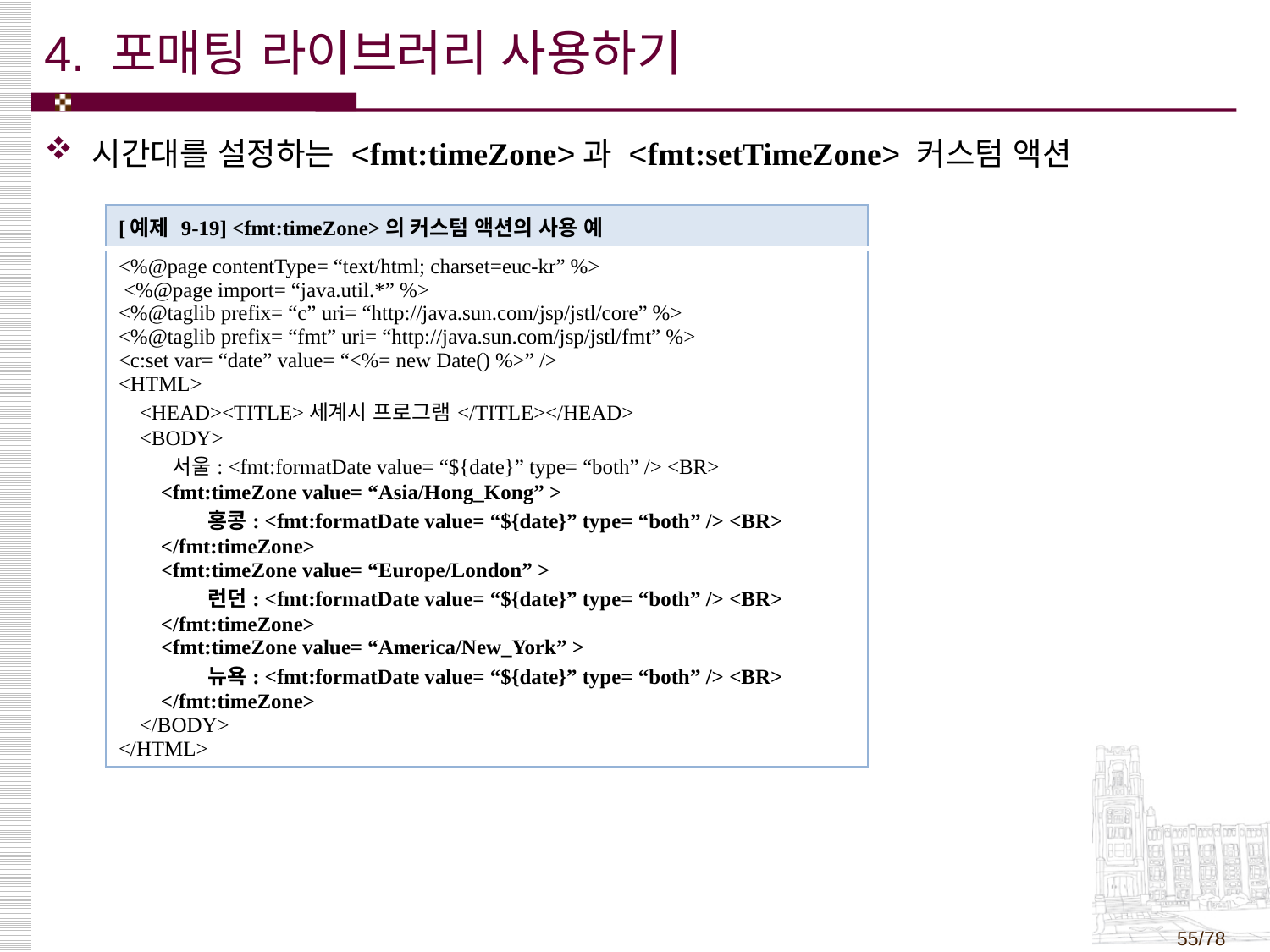

# 4. 포매팅 라이브러리 사용하기
시간대를 설정하는 <fmt:timeZone>과 <fmt:setTimeZone> 커스텀 액션

| [예제 9-19] <fmt:timeZone>의 커스텀 액션의 사용 예 |
| --- |
| <%@page contentType= “text/html; charset=euc-kr” %> <%@page import= “java.util.\*” %> <%@taglib prefix= “c” uri= “http://java.sun.com/jsp/jstl/core” %> <%@taglib prefix= “fmt” uri= “http://java.sun.com/jsp/jstl/fmt” %> <c:set var= “date” value= “<%= new Date() %>” /> <HTML> <HEAD><TITLE>세계시 프로그램</TITLE></HEAD> <BODY> 서울: <fmt:formatDate value= “${date}” type= “both” /> <BR> <fmt:timeZone value= “Asia/Hong\_Kong” > 홍콩: <fmt:formatDate value= “${date}” type= “both” /> <BR> </fmt:timeZone> <fmt:timeZone value= “Europe/London” > 런던: <fmt:formatDate value= “${date}” type= “both” /> <BR> </fmt:timeZone> <fmt:timeZone value= “America/New\_York” > 뉴욕: <fmt:formatDate value= “${date}” type= “both” /> <BR> </fmt:timeZone> </BODY> </HTML> |